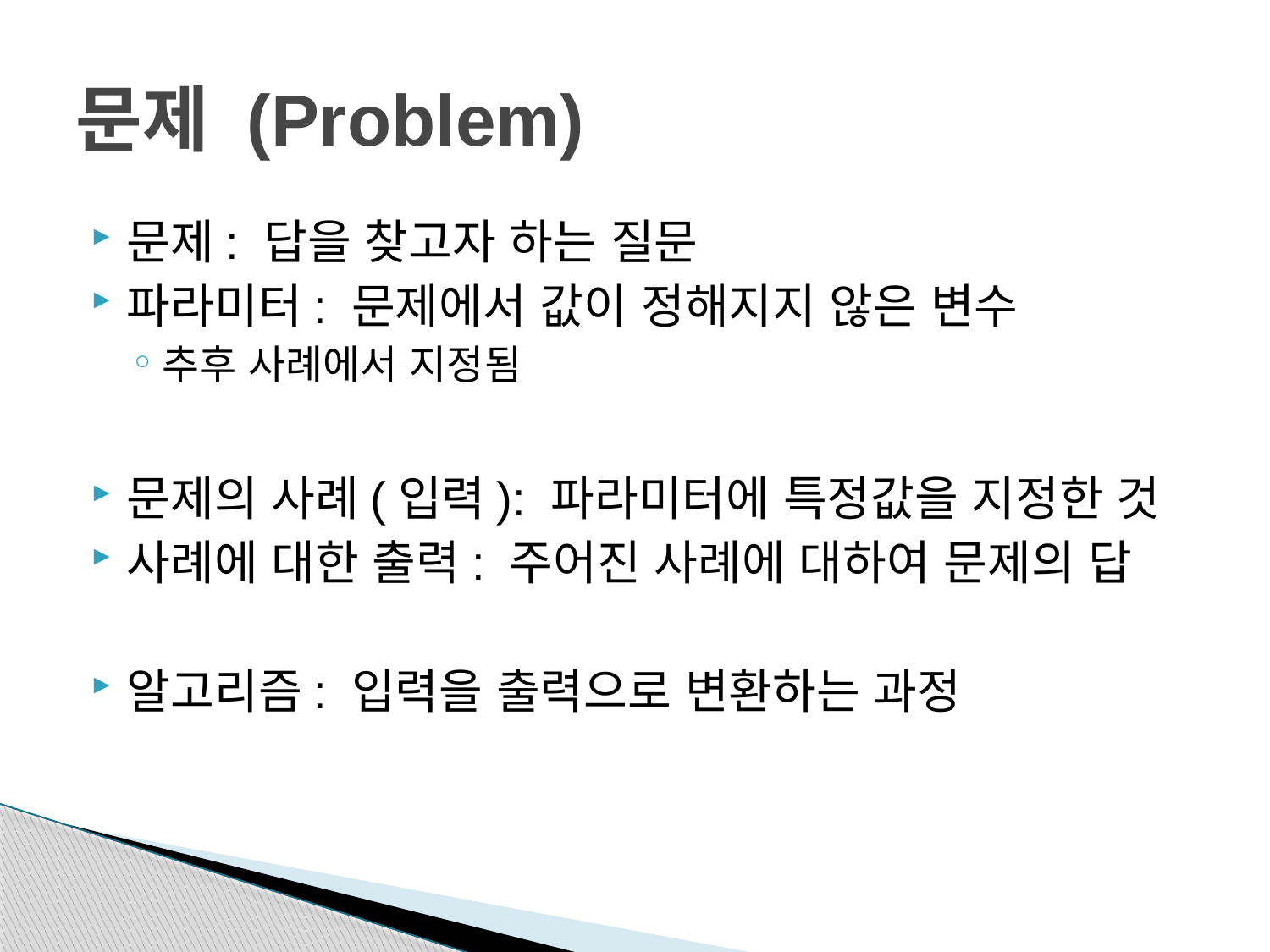

# 문제 (Problem)
문제: 답을 찾고자 하는 질문
파라미터: 문제에서 값이 정해지지 않은 변수
추후 사례에서 지정됨

문제의 사례(입력): 파라미터에 특정값을 지정한 것
사례에 대한 출력: 주어진 사례에 대하여 문제의 답

알고리즘: 입력을 출력으로 변환하는 과정